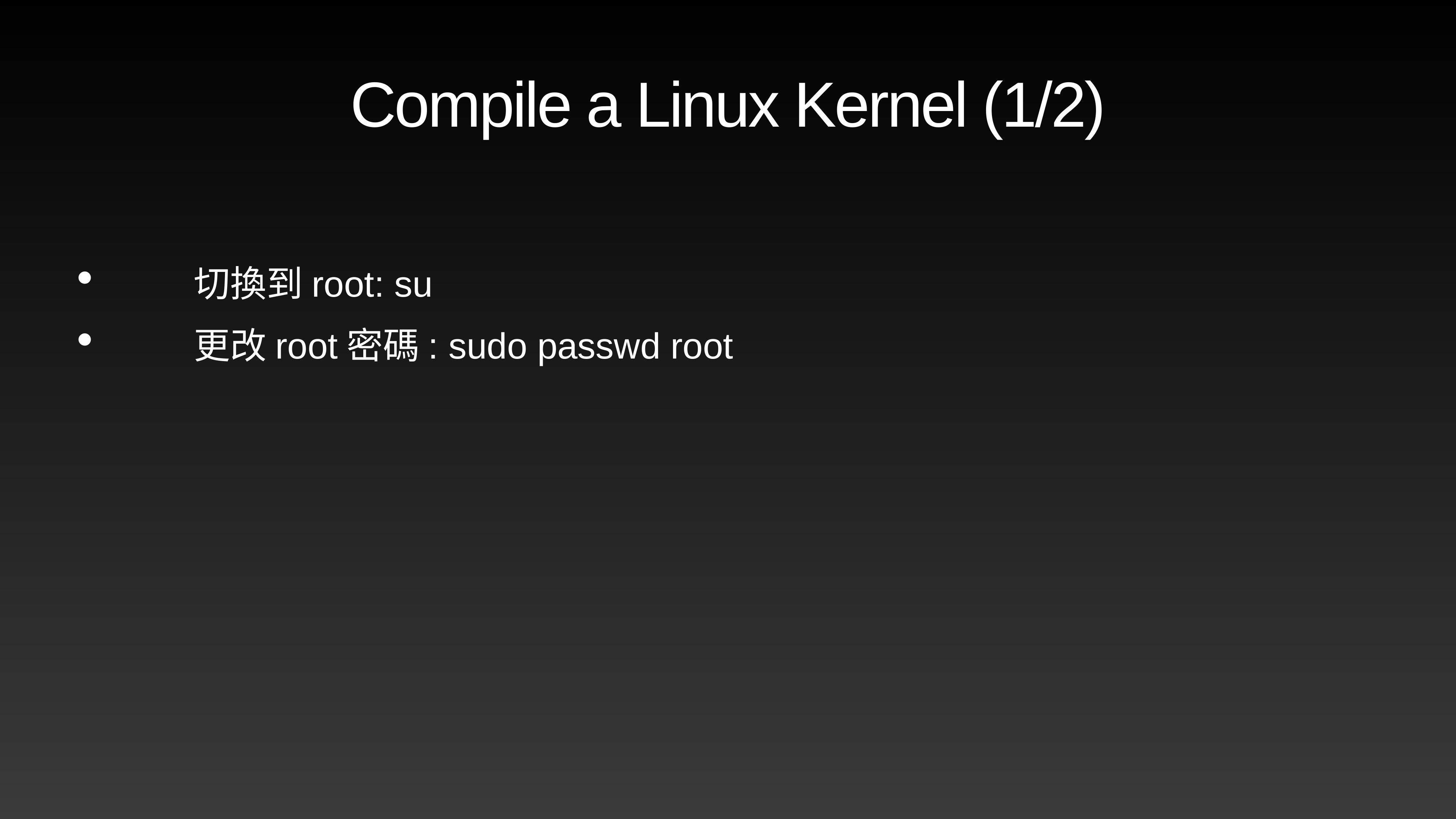

# Compile a Linux Kernel (1/2)
切換到root: su
更改root密碼: sudo passwd root